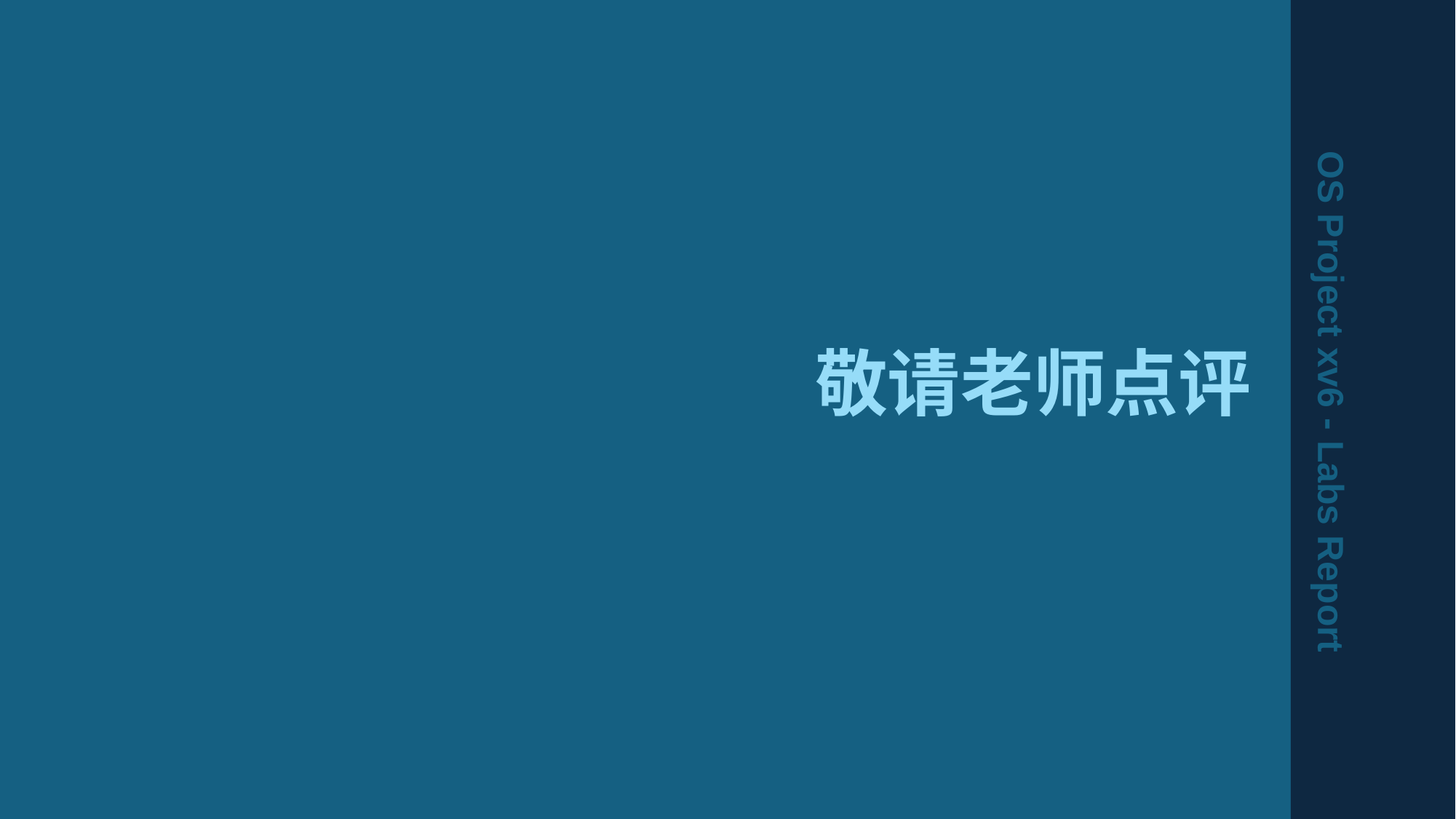

敬请老师点评
OS Project xv6 - Labs Report